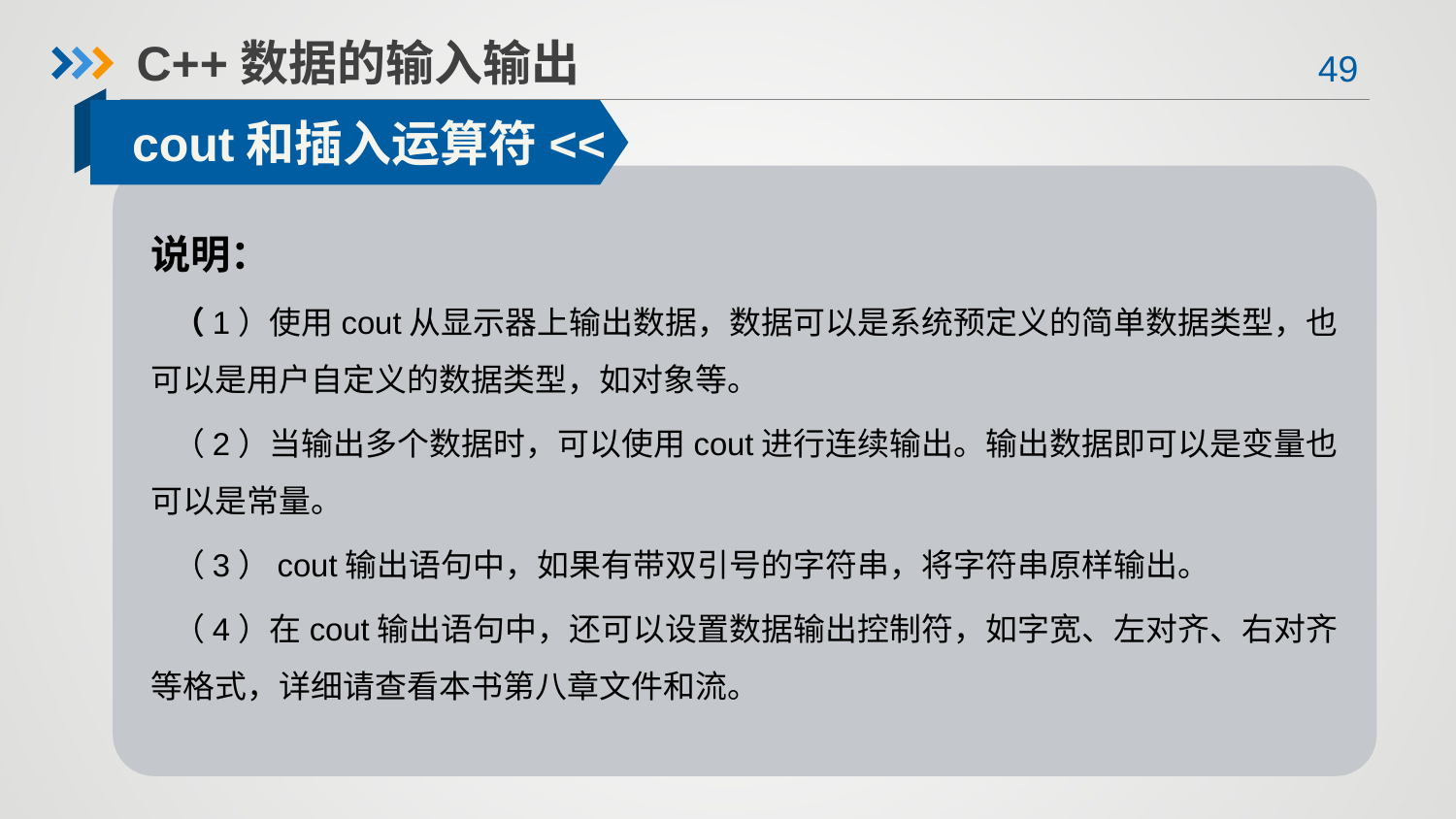

C++数据的输入输出

cout和插入运算符<<

说明：
  （1）使用cout从显示器上输出数据，数据可以是系统预定义的简单数据类型，也可以是用户自定义的数据类型，如对象等。
  （2）当输出多个数据时，可以使用cout进行连续输出。输出数据即可以是变量也可以是常量。
  （3）cout输出语句中，如果有带双引号的字符串，将字符串原样输出。
  （4）在cout输出语句中，还可以设置数据输出控制符，如字宽、左对齐、右对齐等格式，详细请查看本书第八章文件和流。